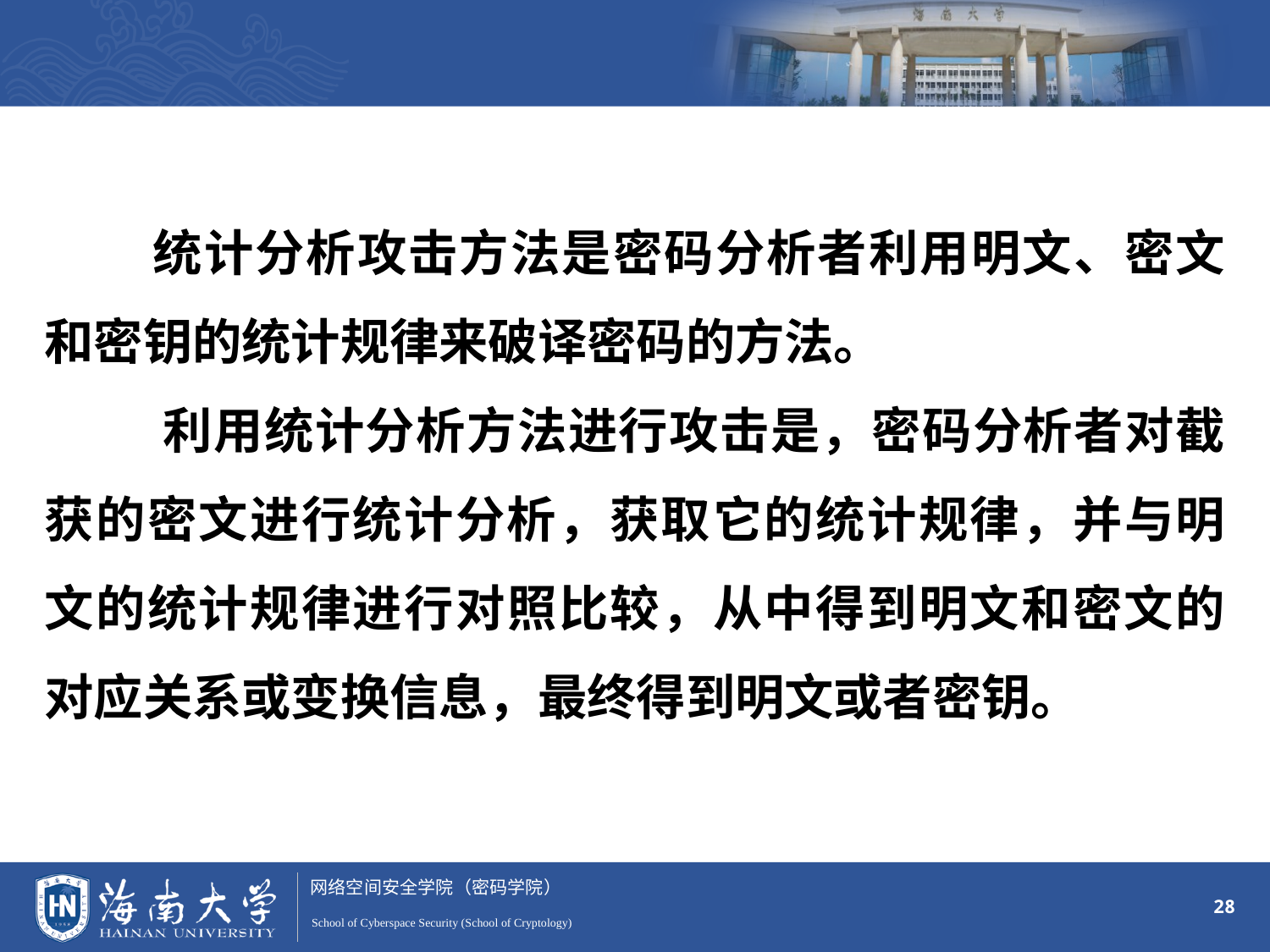

统计分析攻击方法是密码分析者利用明文、密文和密钥的统计规律来破译密码的方法。
     利用统计分析方法进行攻击是，密码分析者对截获的密文进行统计分析，获取它的统计规律，并与明文的统计规律进行对照比较，从中得到明文和密文的对应关系或变换信息，最终得到明文或者密钥。
28